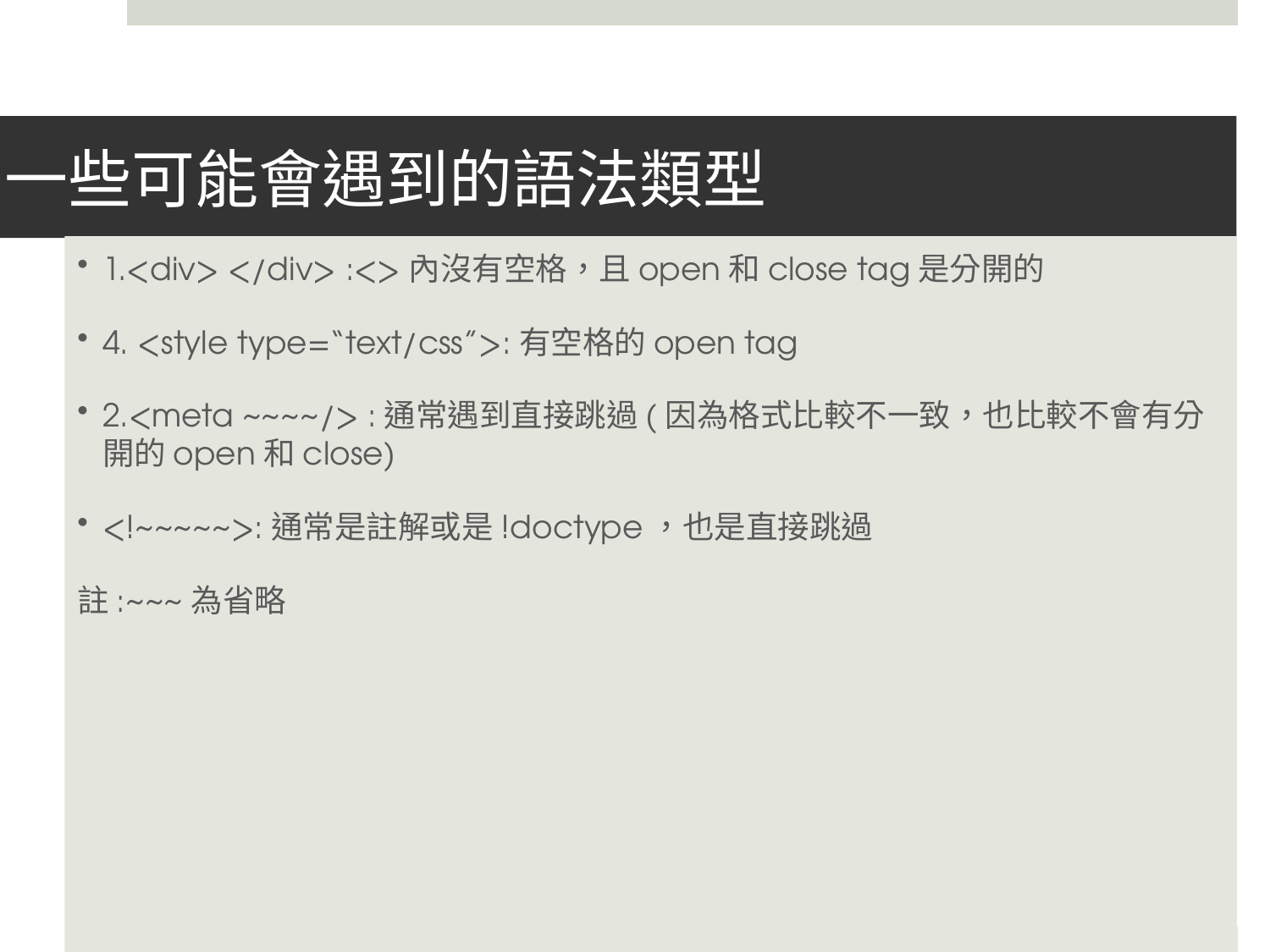

# 一些可能會遇到的語法類型
1.<div> </div> :<>內沒有空格，且open和close tag是分開的
4. <style type=“text/css”>:有空格的open tag
2.<meta ~~~~/> :通常遇到直接跳過(因為格式比較不一致，也比較不會有分開的open和close)
<!~~~~~>:通常是註解或是!doctype，也是直接跳過
註:~~~為省略